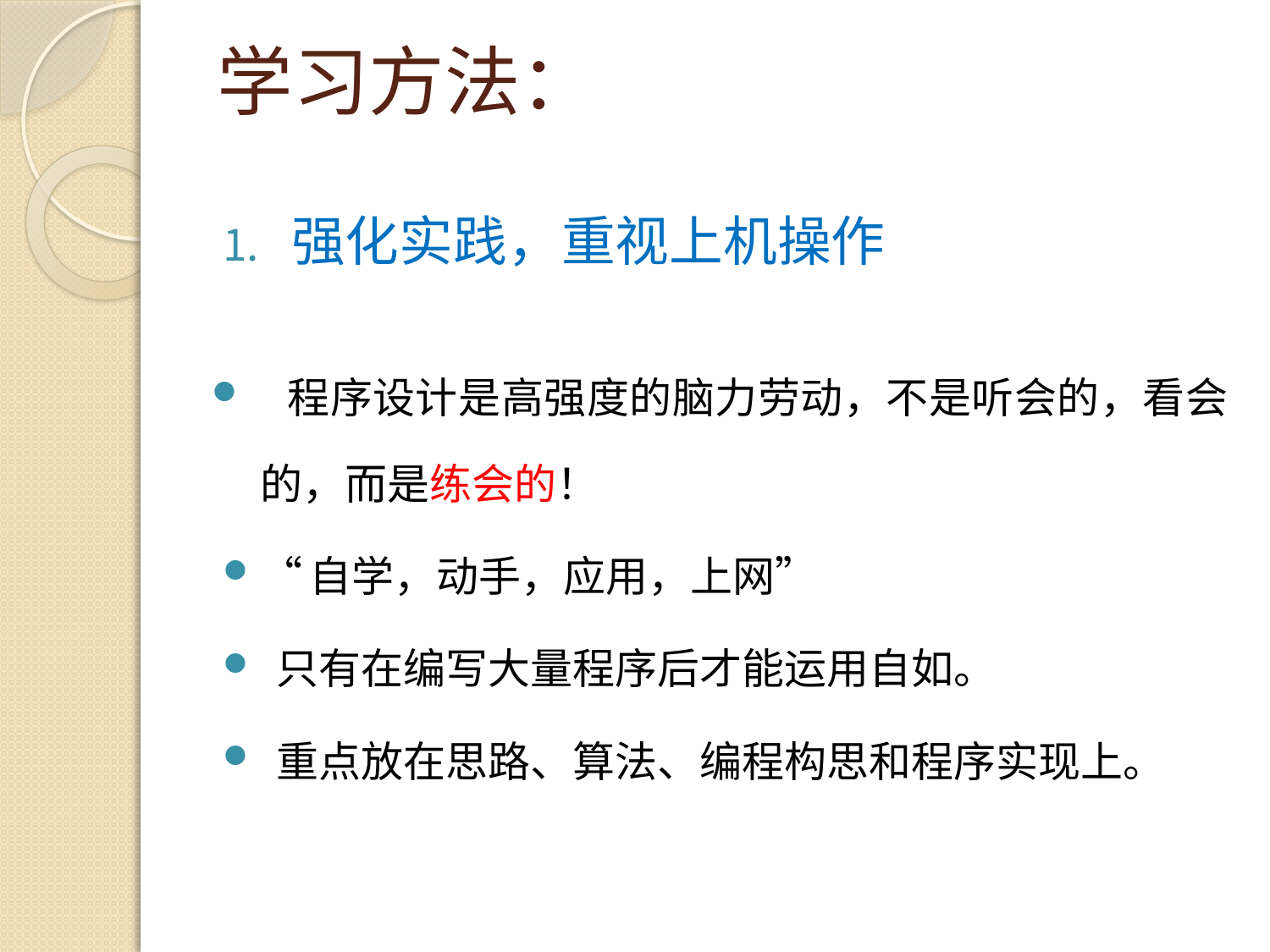

# 学习方法：
强化实践，重视上机操作

  程序设计是高强度的脑力劳动，不是听会的，看会的，而是练会的！
“自学，动手，应用，上网”
 只有在编写大量程序后才能运用自如。
 重点放在思路、算法、编程构思和程序实现上。